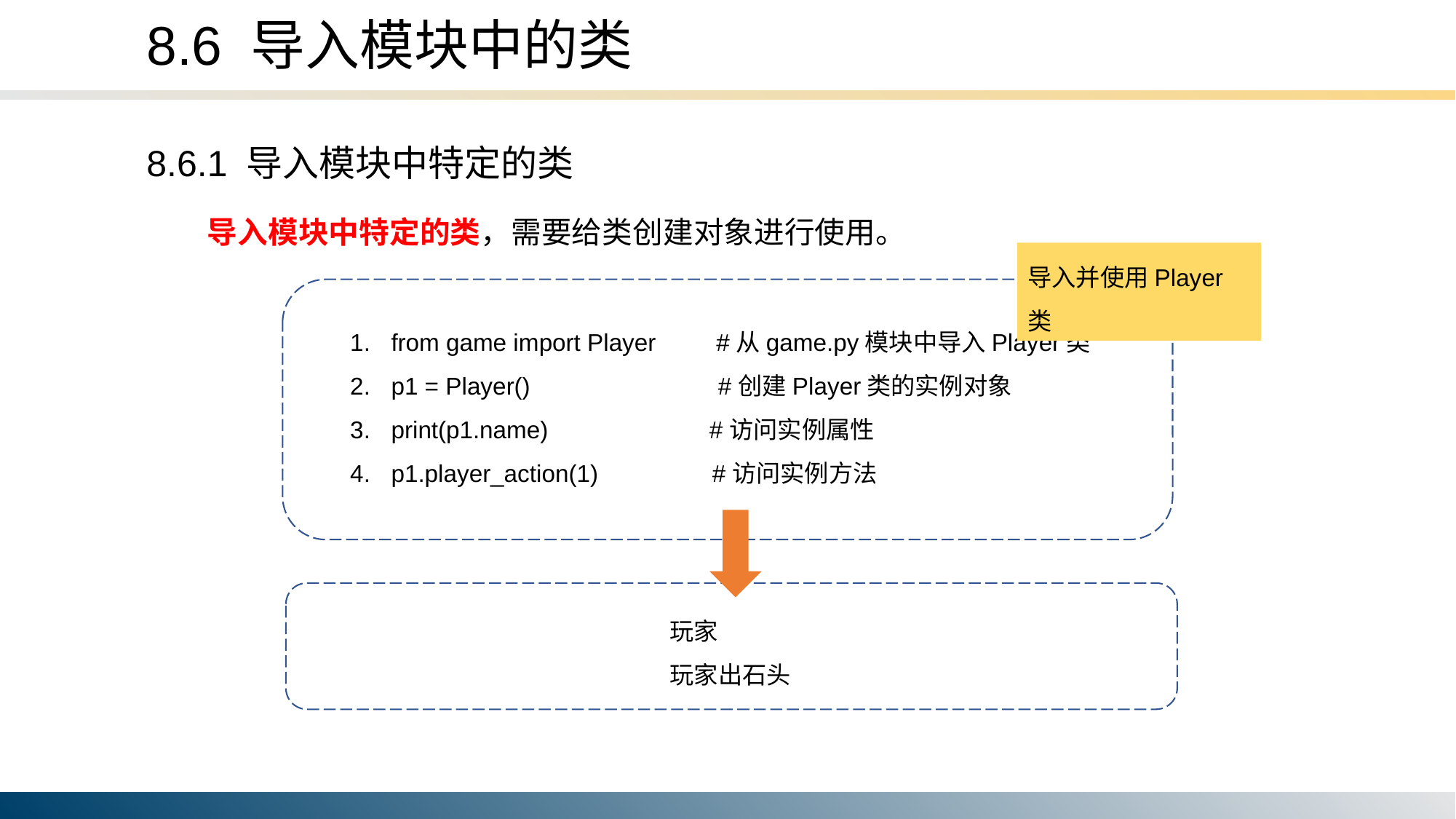

8.6 导入模块中的类
8.6.1 导入模块中特定的类
导入模块中特定的类，需要给类创建对象进行使用。
导入并使用Player类

from game import Player         #从game.py模块中导入Player类
p1 = Player()                            #创建Player类的实例对象
print(p1.name)                        #访问实例属性
p1.player_action(1)                 #访问实例方法

玩家
玩家出石头